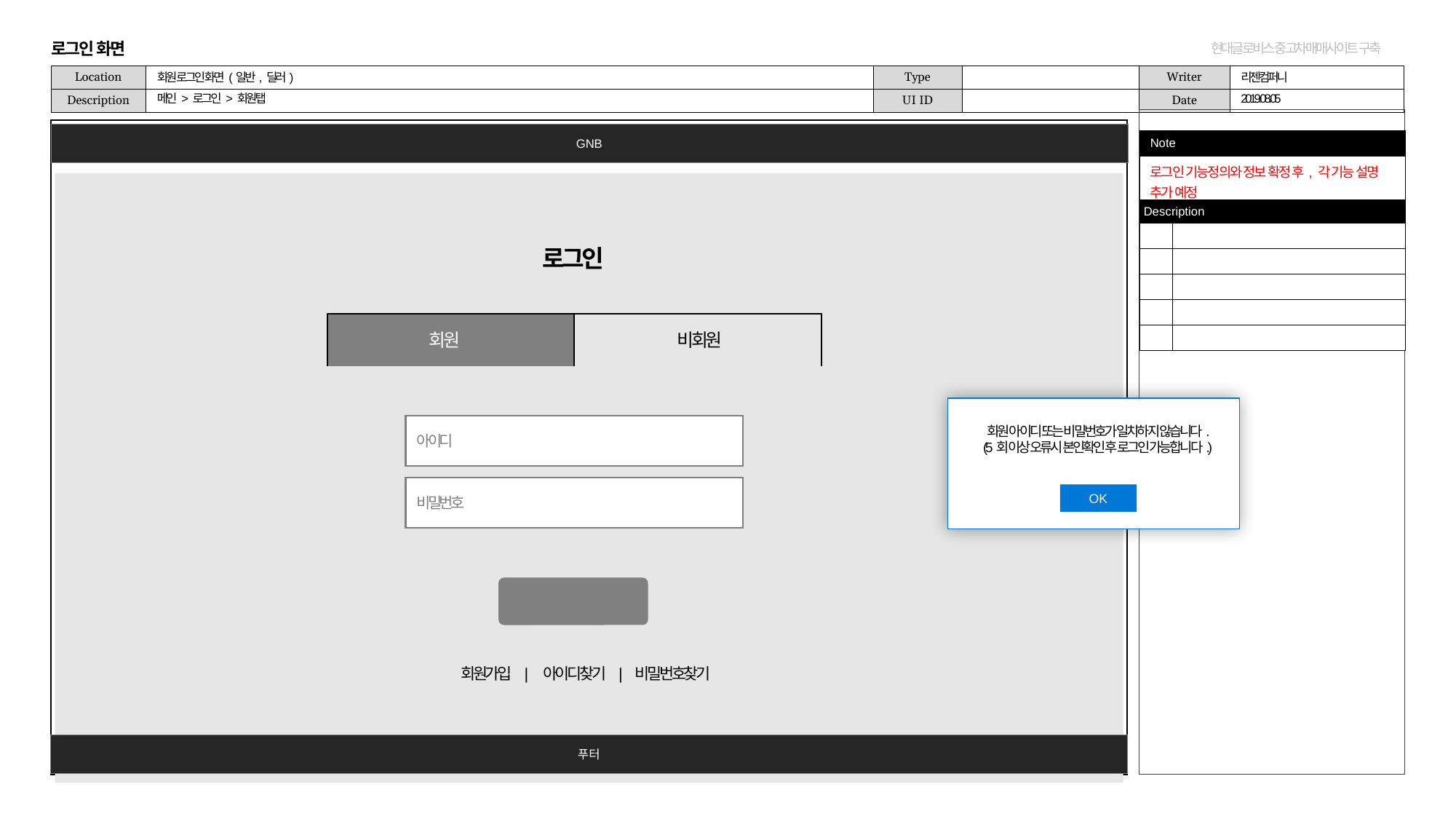

로그인 화면
회원 로그인 화면 (일반, 딜러)

리젠컴퍼니
메인 > 로그인 > 회원탭

2019.08.05
GNB
| Note |  |
| --- | --- |
| 로그인 기능정의와 정보 확정 후, 각 기능 설명 추가 예정 |  |
| Description |  |
|  |  |
|  |  |
|  |  |
|  |  |
|  |  |

로그인

회원
비회원

아이디
비밀번호
로그인
회원가입    |     아이디찾기    |    비밀번호찾기

회원 아이디 또는 비밀번호가 일치하지 않습니다.
(5회 이상 오류시 본인확인 후 로그인 가능합니다.)
OK
푸터